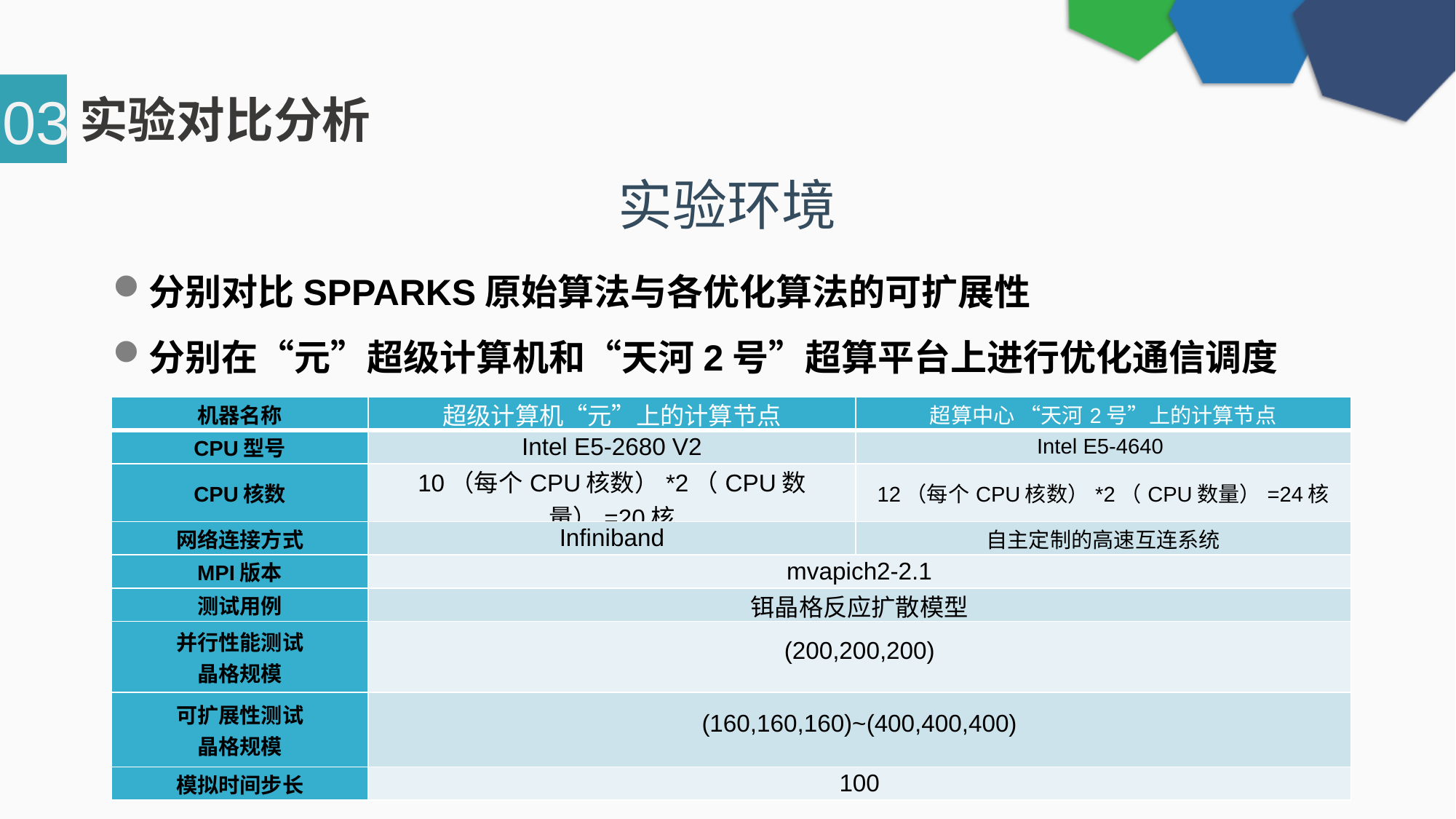

03
实验对比分析
实验环境
分别对比SPPARKS原始算法与各优化算法的可扩展性
分别在“元”超级计算机和“天河2号”超算平台上进行优化通信调度
| 机器名称 | 超级计算机“元”上的计算节点 | 超算中心 “天河2号”上的计算节点 |
| --- | --- | --- |
| CPU型号 | Intel E5-2680 V2 | Intel E5-4640 |
| CPU核数 | 10（每个CPU核数）\*2（CPU数量）=20核 | 12（每个CPU核数）\*2（CPU数量）=24核 |
| 网络连接方式 | Infiniband | 自主定制的高速互连系统 |
| MPI版本 | mvapich2-2.1 |  |
| 测试用例 | 铒晶格反应扩散模型 |  |
| 并行性能测试 晶格规模 | (200,200,200) |  |
| 可扩展性测试 晶格规模 | (160,160,160)~(400,400,400) |  |
| 模拟时间步长 | 100 |  |